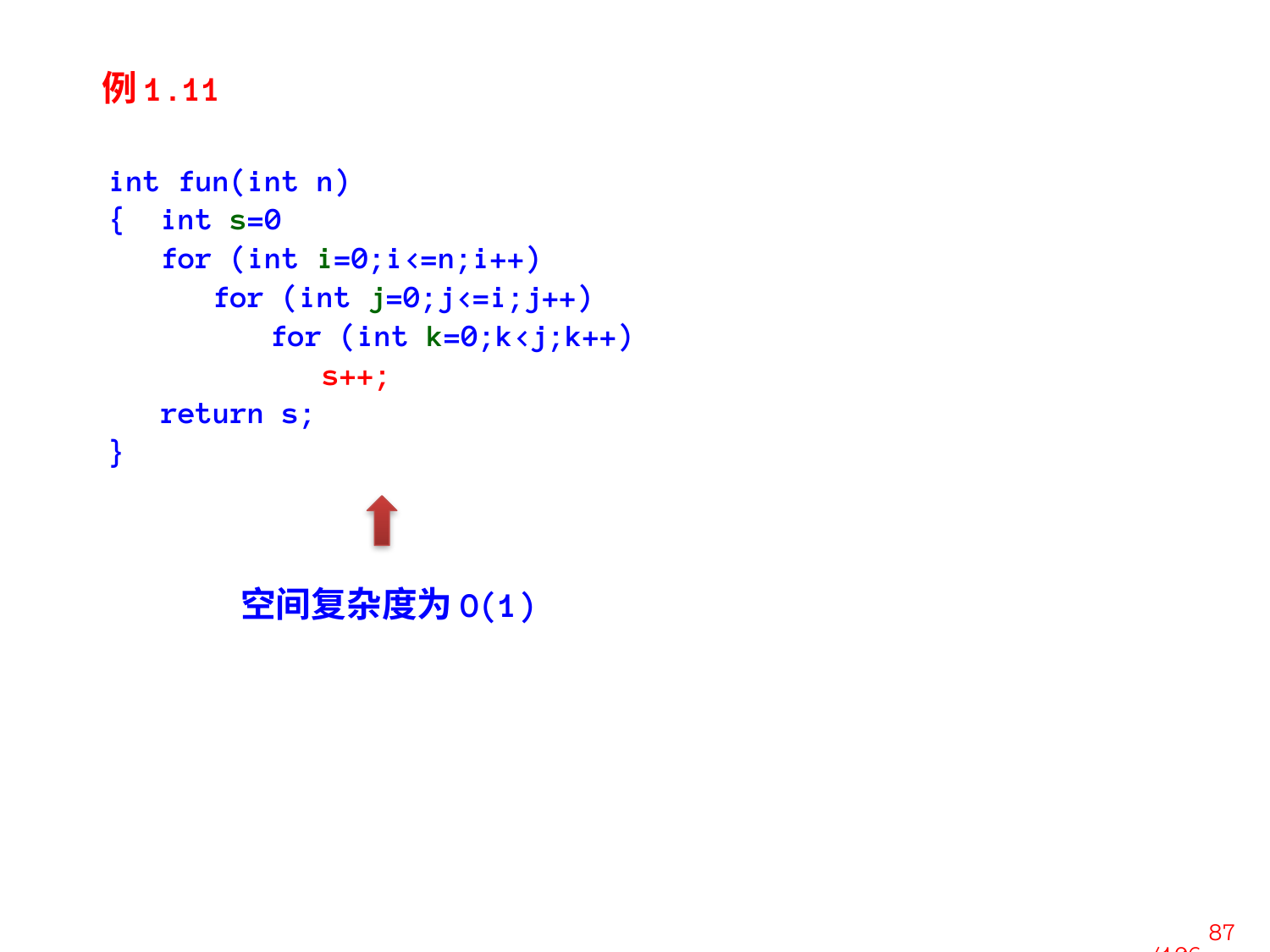

例1.11
int fun(int n)
{  int s=0
   for (int i=0;i<=n;i++)
      for (int j=0;j<=i;j++)
	  for (int k=0;k<j;k++)
	     s++;
   return s;
}

空间复杂度为O(1)
                 87/106